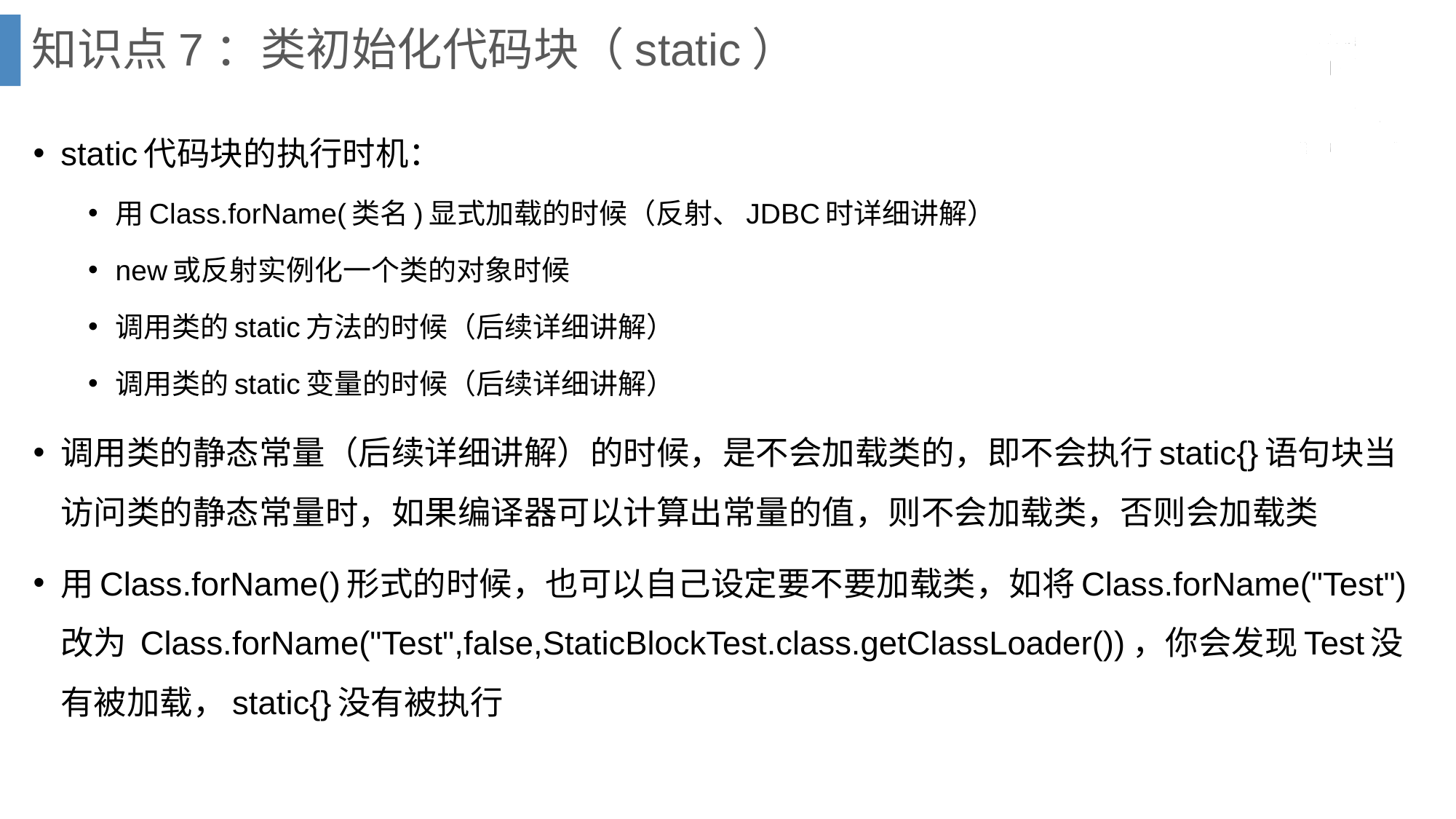

# 知识点7：类初始化代码块（static）
static代码块的执行时机：
用Class.forName(类名)显式加载的时候（反射、JDBC时详细讲解）
new或反射实例化一个类的对象时候
调用类的static方法的时候（后续详细讲解）
调用类的static变量的时候（后续详细讲解）
调用类的静态常量（后续详细讲解）的时候，是不会加载类的，即不会执行static{}语句块当访问类的静态常量时，如果编译器可以计算出常量的值，则不会加载类，否则会加载类
用Class.forName()形式的时候，也可以自己设定要不要加载类，如将Class.forName("Test")改为 Class.forName("Test",false,StaticBlockTest.class.getClassLoader())，你会发现Test没有被加载，static{}没有被执行